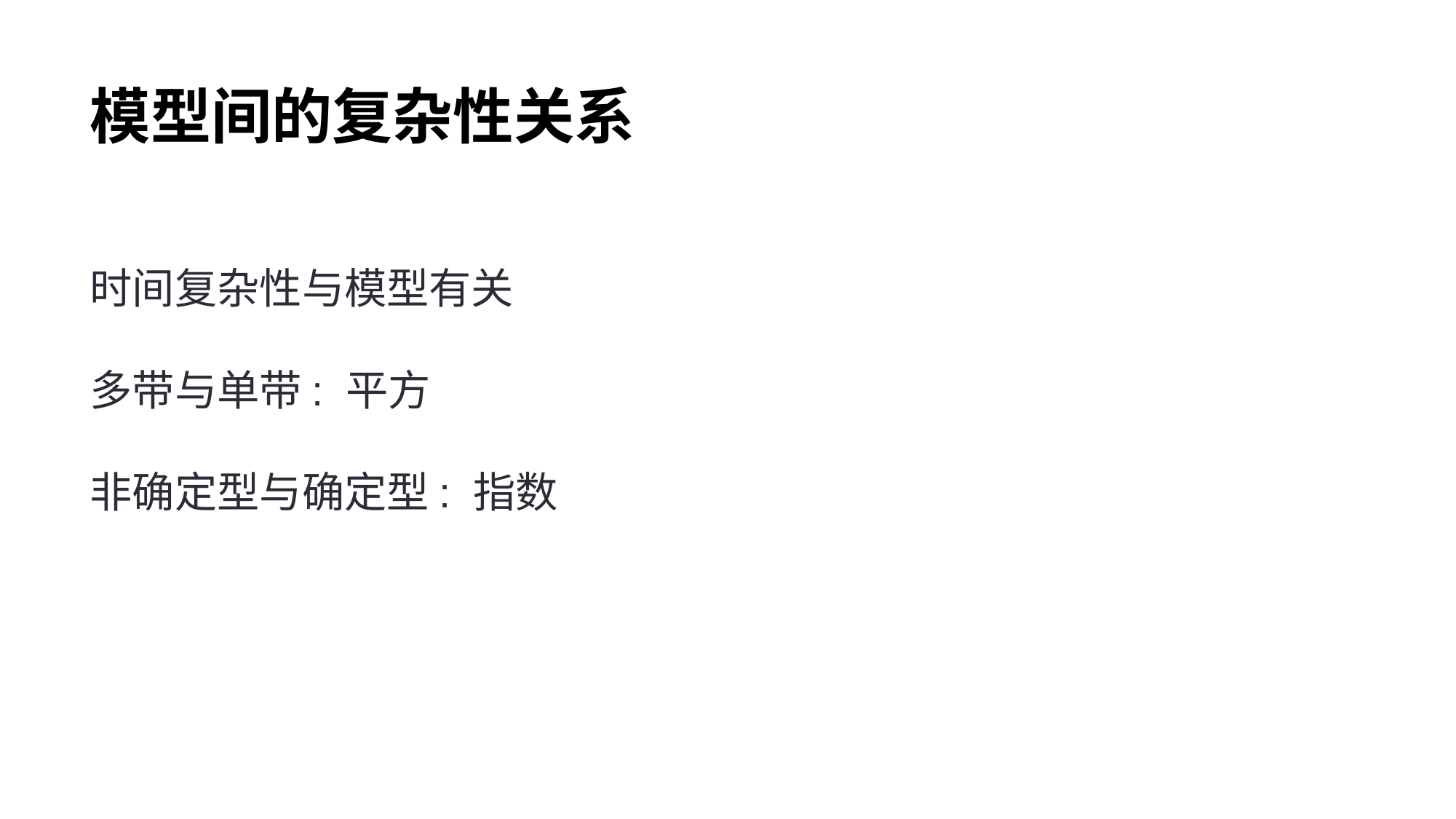

模型间的复杂性关系
时间复杂性与模型有关

多带与单带: 平方

非确定型与确定型: 指数